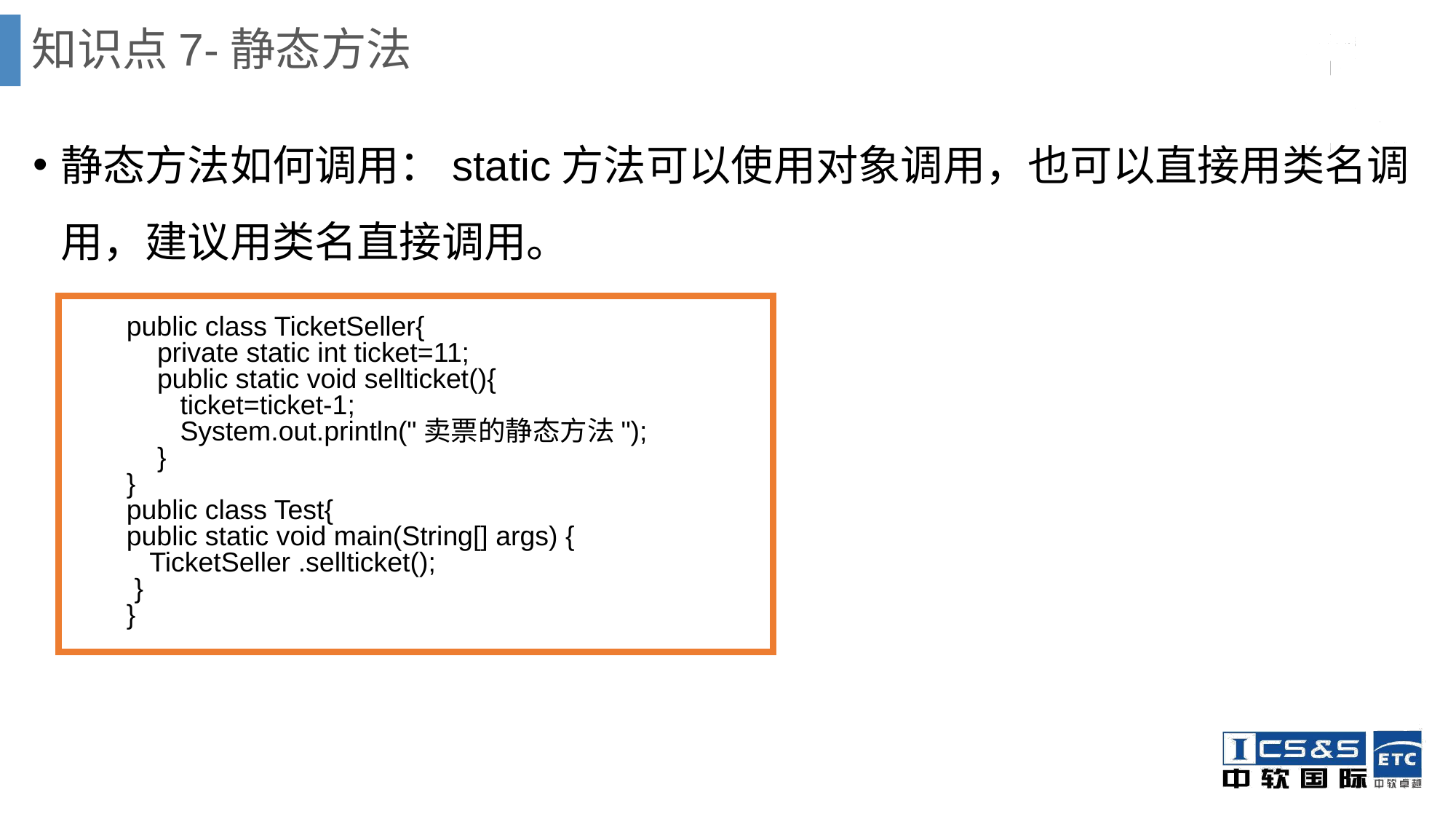

# 知识点7-静态方法
静态方法如何调用：static方法可以使用对象调用，也可以直接用类名调用，建议用类名直接调用。

public class TicketSeller{
    private static int ticket=11;
    public static void sellticket(){
       ticket=ticket-1;
       System.out.println("卖票的静态方法");
    }
}
public class Test{
public static void main(String[] args) {
   TicketSeller .sellticket();
 }
}